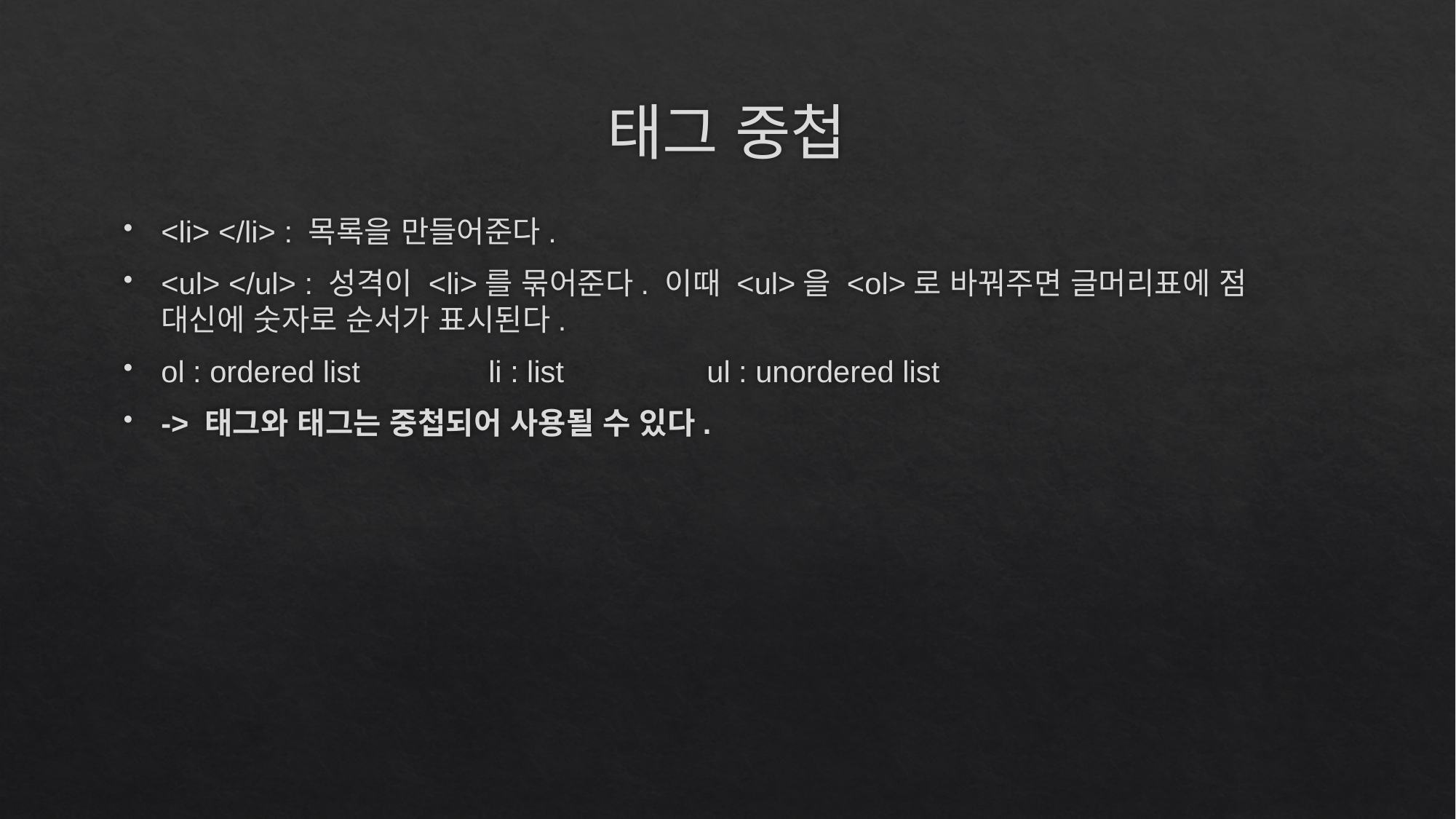

# 태그 중첩
<li> </li> : 목록을 만들어준다.
<ul> </ul> : 성격이 <li>를 묶어준다. 이때 <ul>을 <ol>로 바꿔주면 글머리표에 점 대신에 숫자로 순서가 표시된다.
ol : ordered list		li : list		ul : unordered list
-> 태그와 태그는 중첩되어 사용될 수 있다.